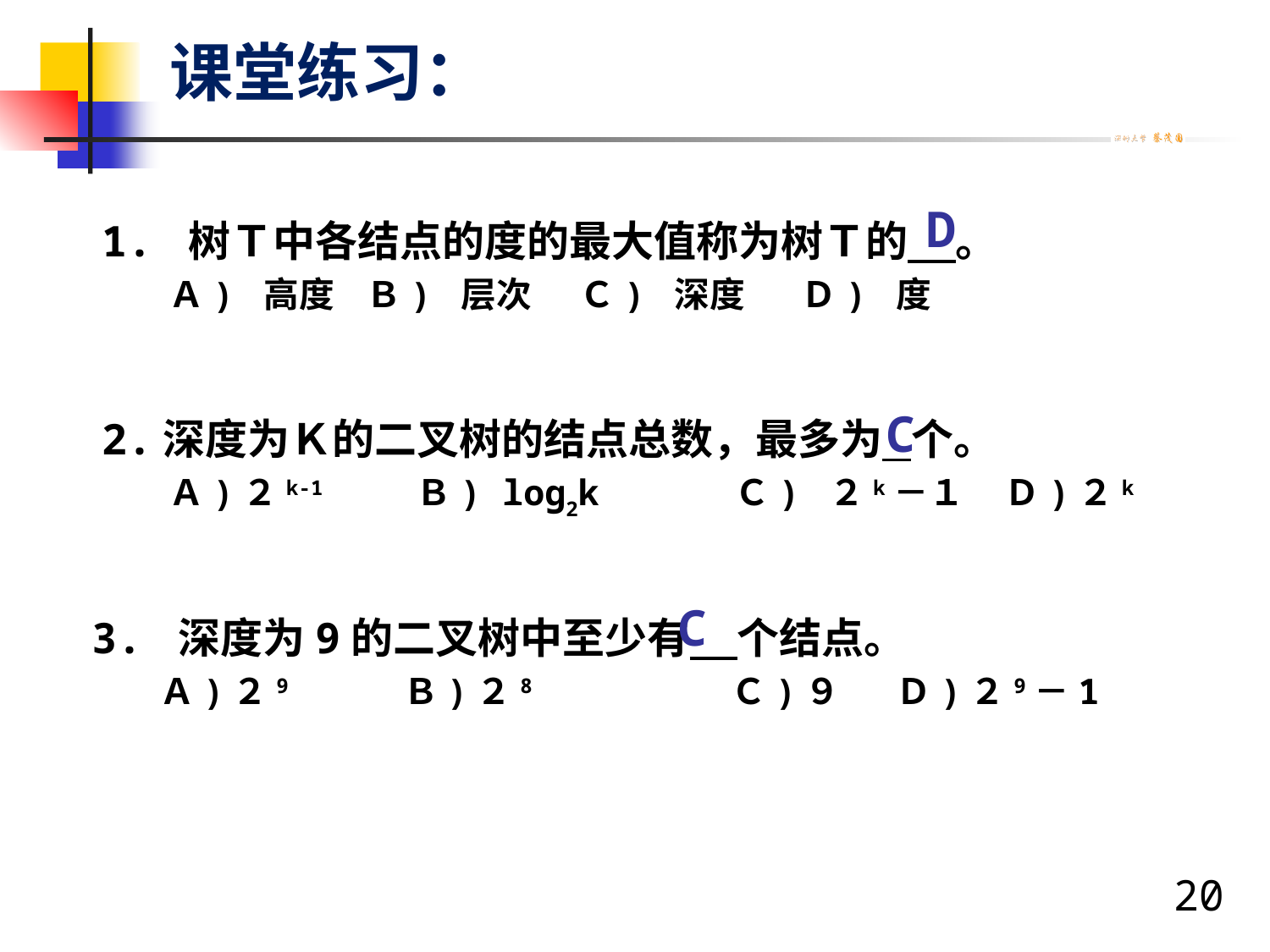

课堂练习：
D
1. 树Ｔ中各结点的度的最大值称为树Ｔ的     。
      Ａ) 高度    Ｂ) 层次      Ｃ) 深度       Ｄ) 度
C
2.深度为Ｋ的二叉树的结点总数，最多为   个。
      Ａ)２k-1    Ｂ) log2k      Ｃ) ２k－１     Ｄ)２k
C
3. 深度为9的二叉树中至少有     个结点。
      Ａ)２9     Ｂ)２8         Ｃ)９       Ｄ)２9－1
20